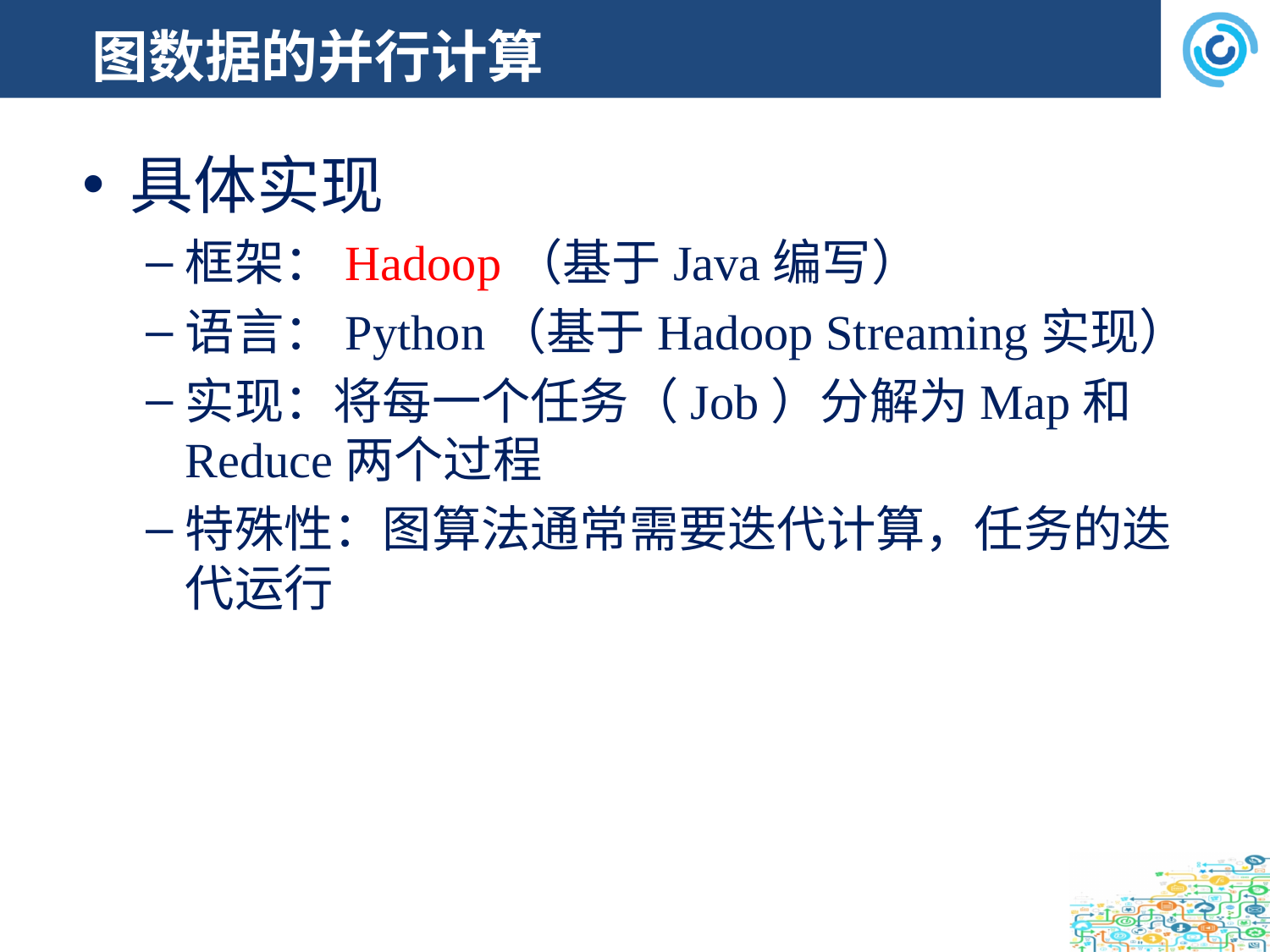

# 图数据的并行计算
具体实现
框架：Hadoop（基于Java编写）
语言：Python（基于Hadoop Streaming实现）
实现：将每一个任务（Job）分解为Map和Reduce两个过程
特殊性：图算法通常需要迭代计算，任务的迭代运行